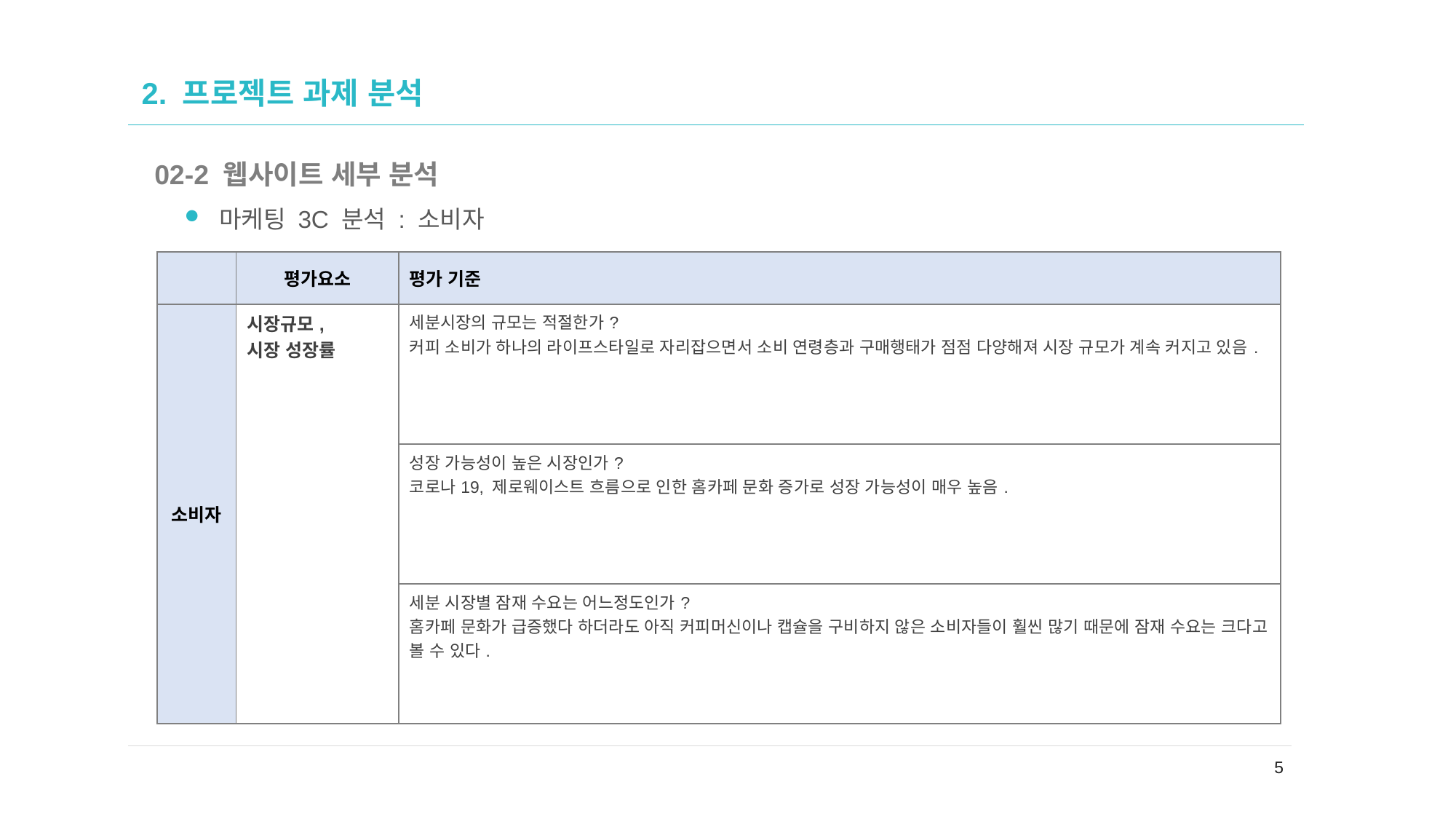

02
# 2. 프로젝트 과제 분석
02-2 웹사이트 세부 분석
마케팅 3C 분석 : 소비자

|  | 평가요소 | 평가 기준 |
| --- | --- | --- |
| 소비자 | 시장규모, 시장 성장률 | 세분시장의 규모는 적절한가? 커피 소비가 하나의 라이프스타일로 자리잡으면서 소비 연령층과 구매행태가 점점 다양해져 시장 규모가 계속 커지고 있음. |
|  |  | 성장 가능성이 높은 시장인가? 코로나19, 제로웨이스트 흐름으로 인한 홈카페 문화 증가로 성장 가능성이 매우 높음. |
|  |  | 세분 시장별 잠재 수요는 어느정도인가? 홈카페 문화가 급증했다 하더라도 아직 커피머신이나 캡슐을 구비하지 않은 소비자들이 훨씬 많기 때문에 잠재 수요는 크다고 볼 수 있다. |
5